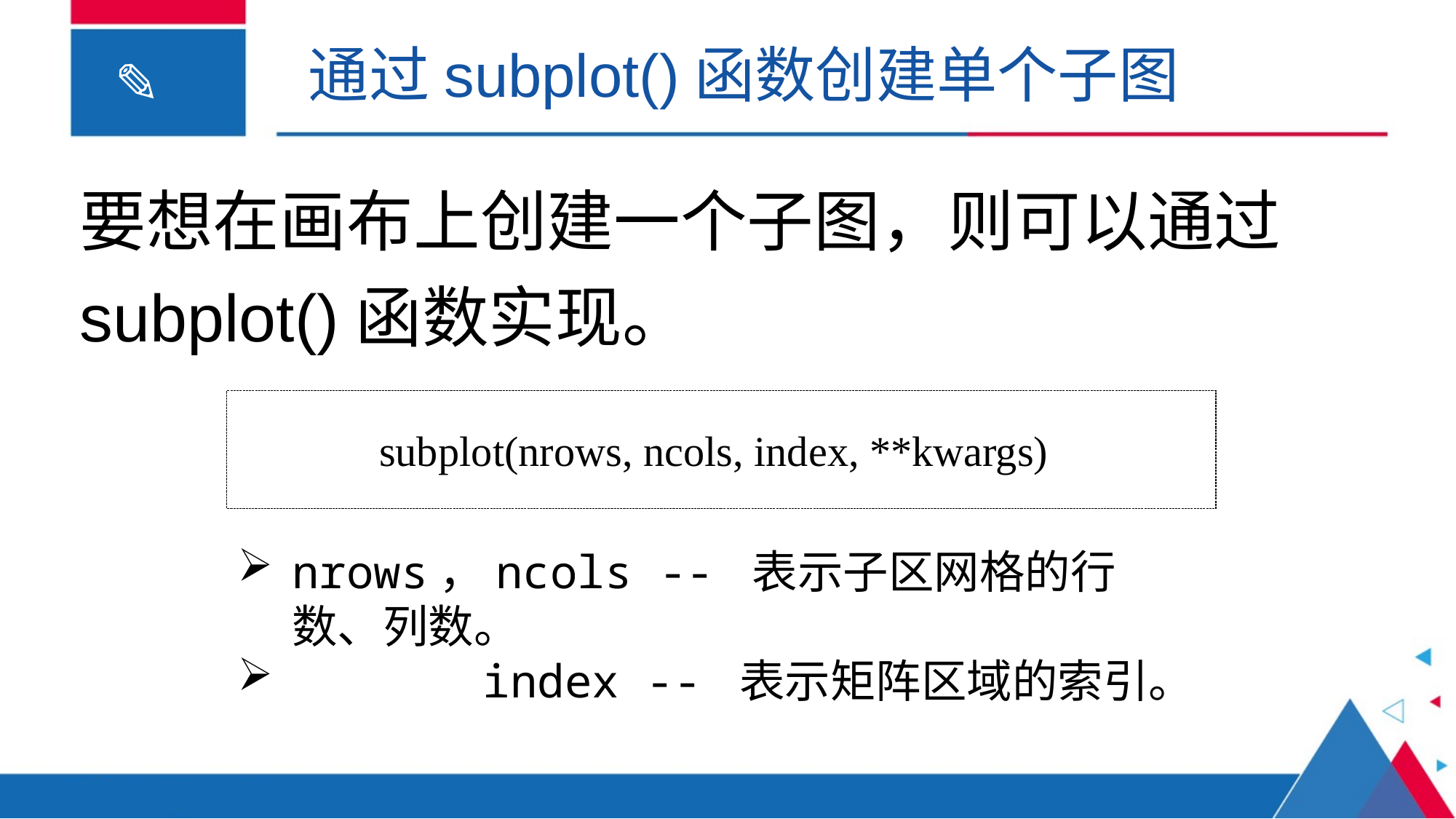

通过subplot()函数创建单个子图
要想在画布上创建一个子图，则可以通过subplot()函数实现。

subplot(nrows, ncols, index, **kwargs)
nrows，ncols -- 表示子区网格的行数、列数。
       index -- 表示矩阵区域的索引。